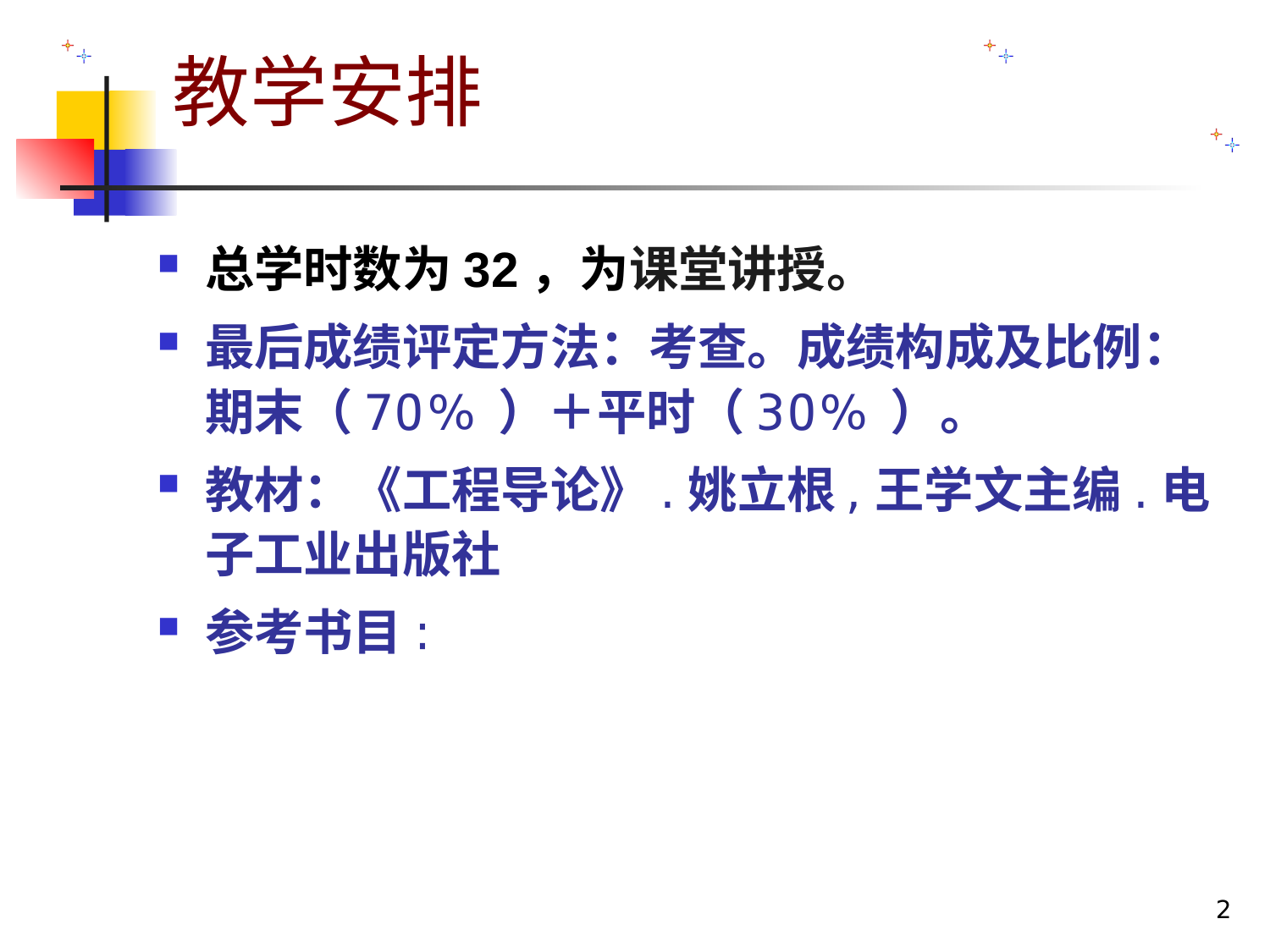

# 教学安排
总学时数为32，为课堂讲授。
最后成绩评定方法：考查。成绩构成及比例：期末（70%）＋平时（30%）。
教材：《工程导论》.姚立根,王学文主编.电子工业出版社
参考书目:
2